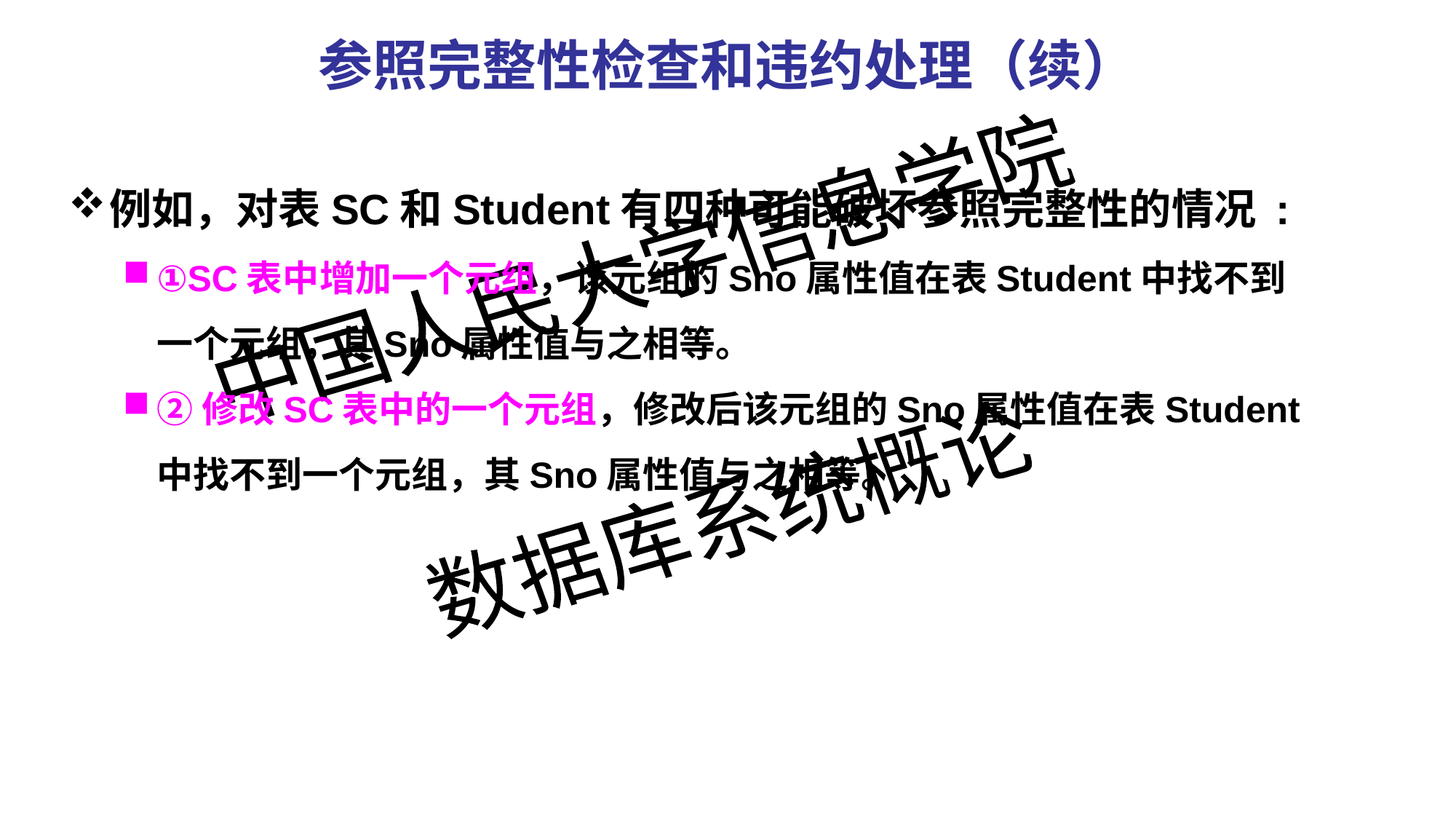

参照完整性检查和违约处理（续）
例如，对表SC和Student有四种可能破坏参照完整性的情况 :
①SC表中增加一个元组，该元组的Sno属性值在表Student中找不到一个元组，其Sno属性值与之相等。
②修改SC表中的一个元组，修改后该元组的Sno属性值在表Student中找不到一个元组，其Sno属性值与之相等。